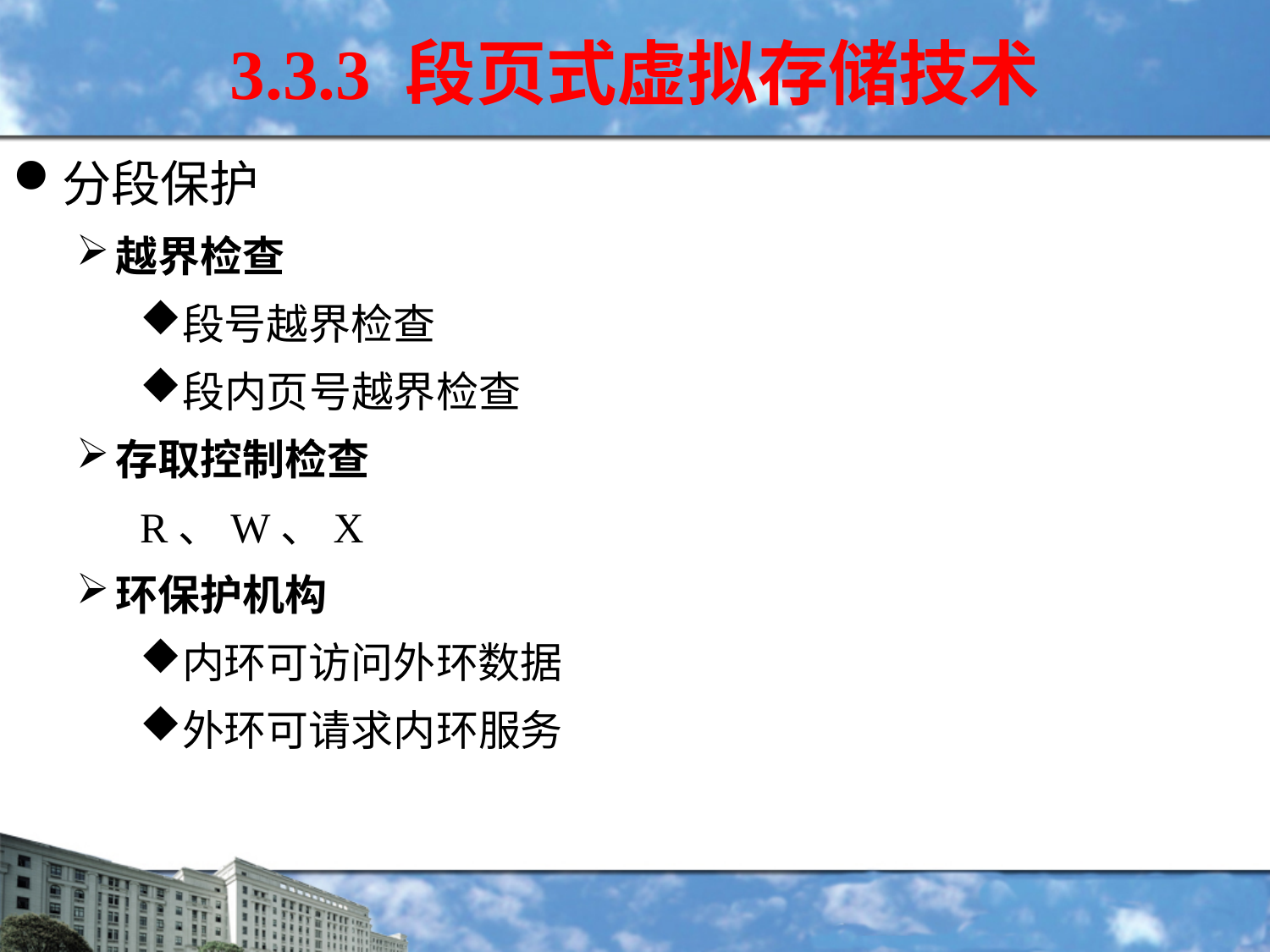

3.3.3 段页式虚拟存储技术
分段保护
越界检查
段号越界检查
段内页号越界检查
存取控制检查
R、W、X
环保护机构
内环可访问外环数据
外环可请求内环服务